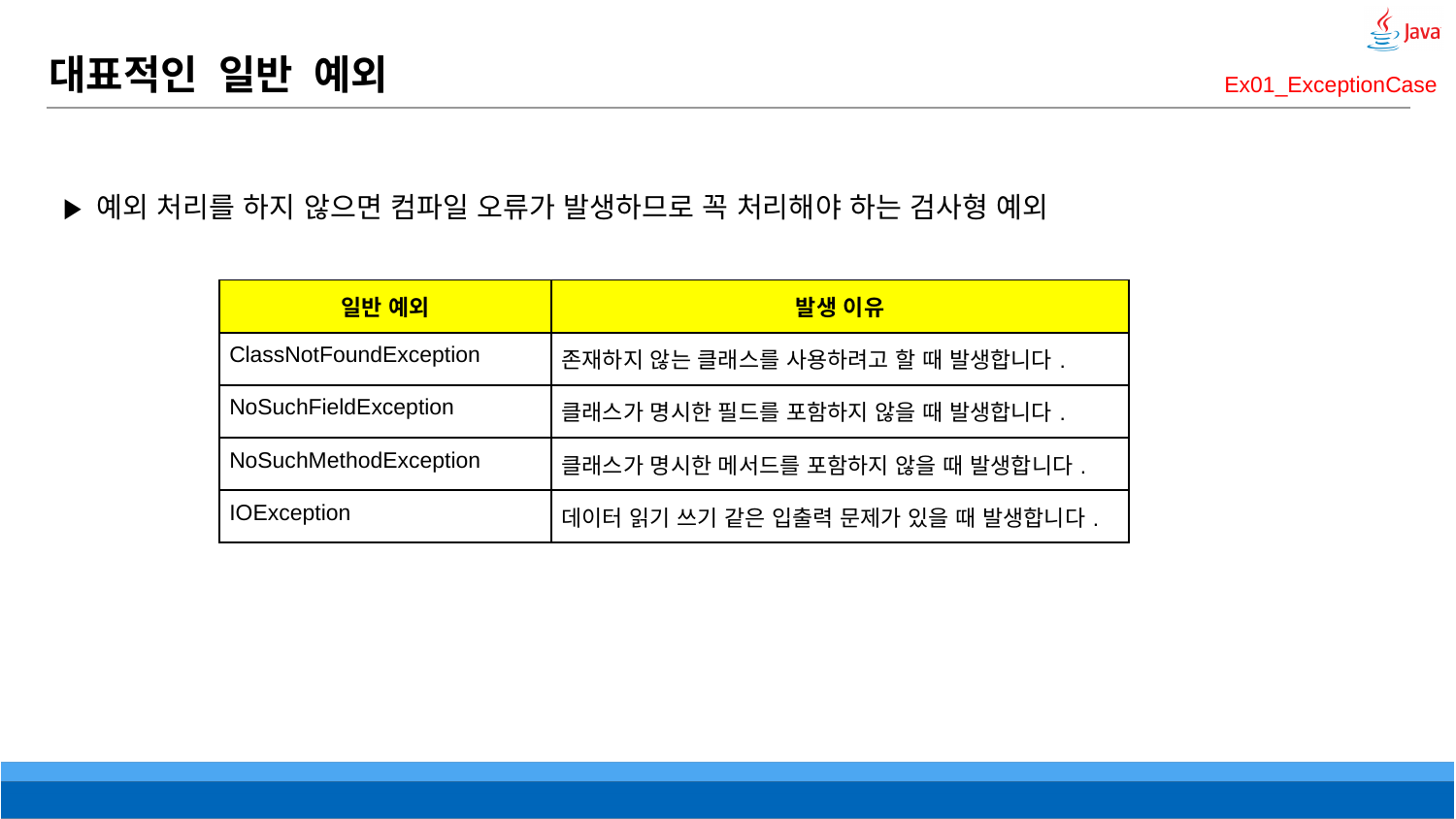

# 대표적인 일반 예외
Ex01_ExceptionCase
▶ 예외 처리를 하지 않으면 컴파일 오류가 발생하므로 꼭 처리해야 하는 검사형 예외
| 일반 예외 | 발생 이유 |
| --- | --- |
| ClassNotFoundException | 존재하지 않는 클래스를 사용하려고 할 때 발생합니다. |
| NoSuchFieldException | 클래스가 명시한 필드를 포함하지 않을 때 발생합니다. |
| NoSuchMethodException | 클래스가 명시한 메서드를 포함하지 않을 때 발생합니다. |
| IOException | 데이터 읽기 쓰기 같은 입출력 문제가 있을 때 발생합니다. |